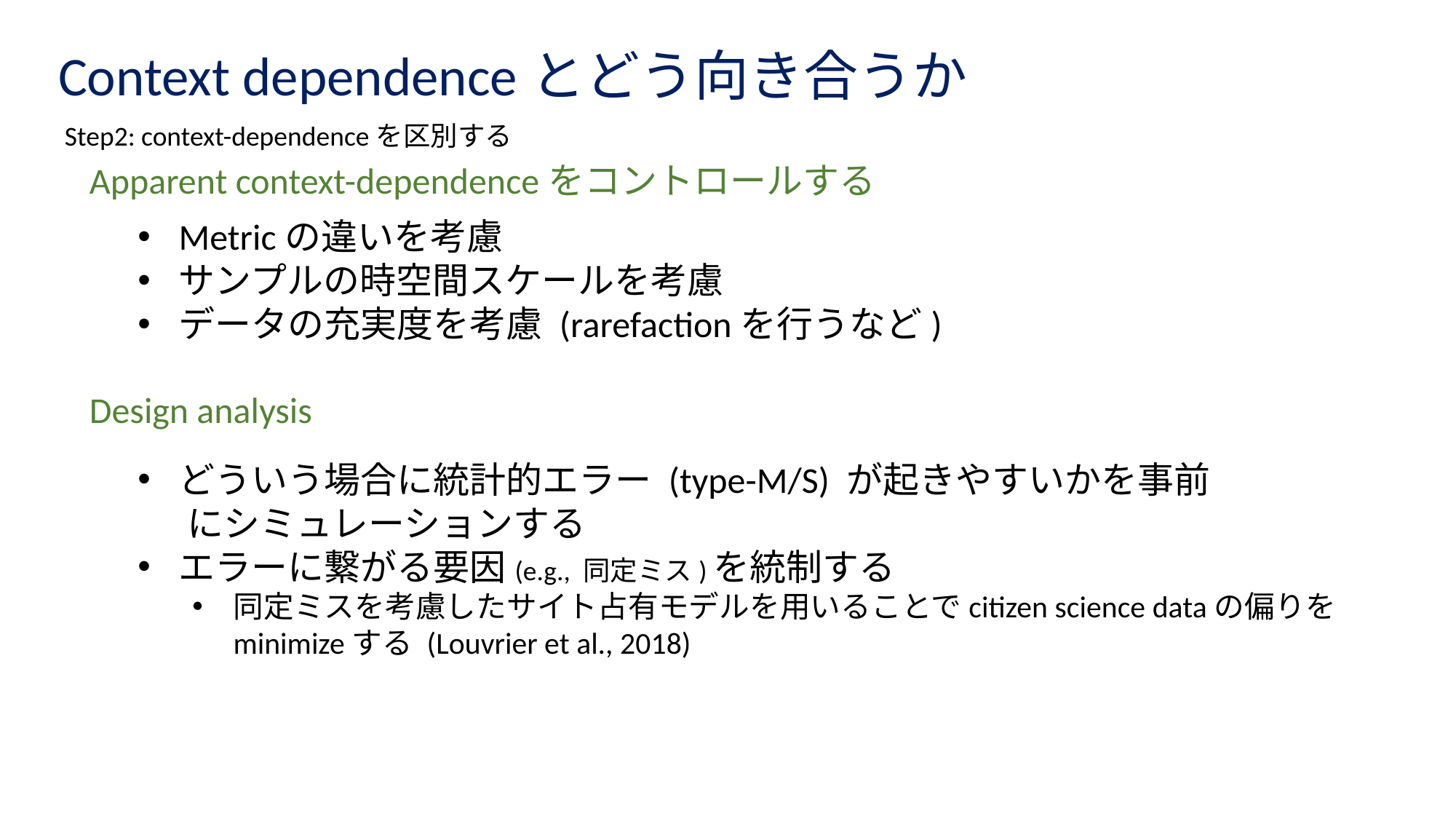

Context dependenceとどう向き合うか
Step2: context-dependenceを区別する
Apparent context-dependenceをコントロールする
Metricの違いを考慮
サンプルの時空間スケールを考慮
データの充実度を考慮 (rarefactionを行うなど)
Design analysis
どういう場合に統計的エラー (type-M/S) が起きやすいかを事前
     にシミュレーションする
エラーに繋がる要因(e.g., 同定ミス)を統制する
同定ミスを考慮したサイト占有モデルを用いることでcitizen science dataの偏りをminimizeする (Louvrier et al., 2018)